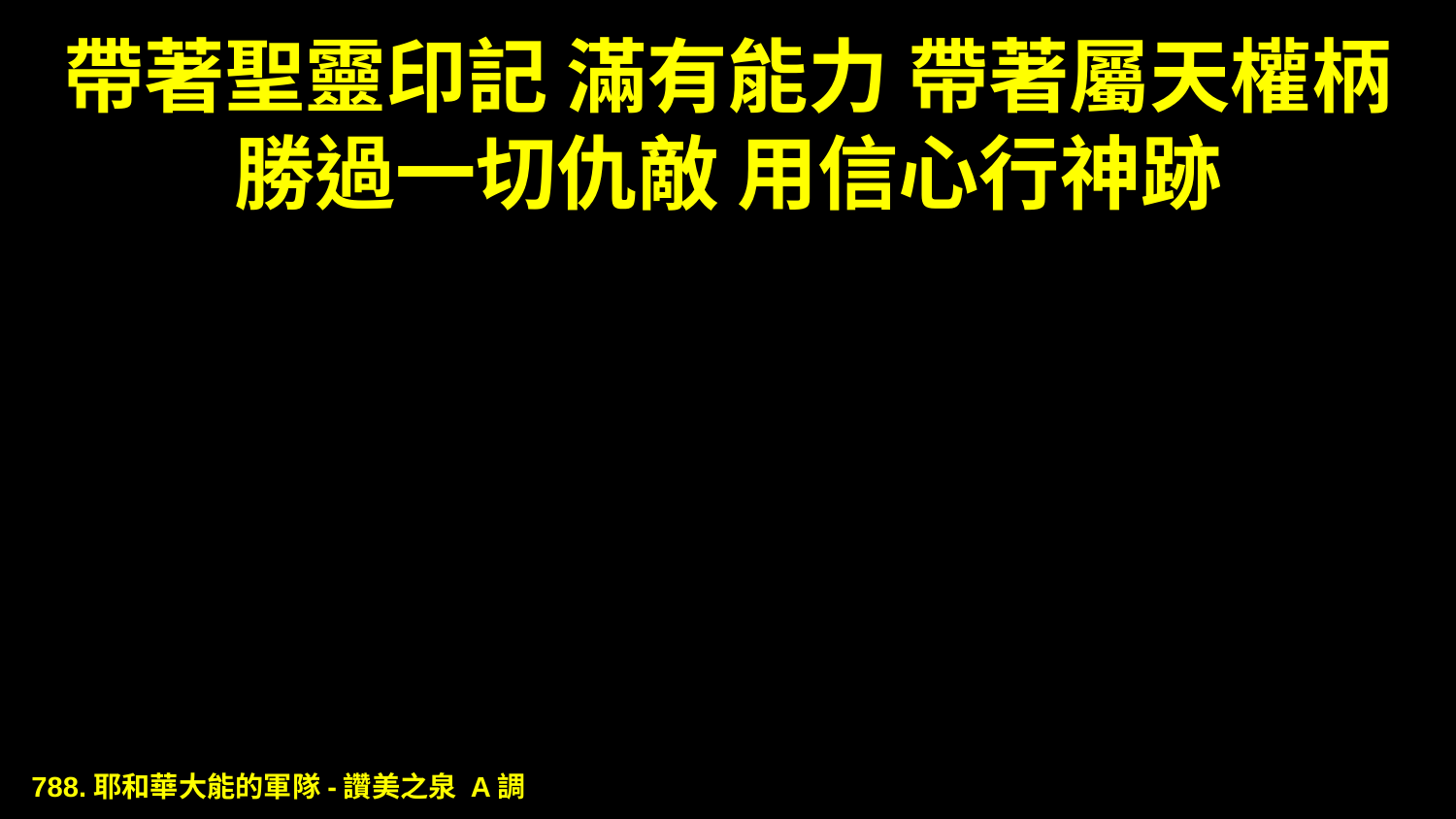

# 帶著聖靈印記 滿有能力 帶著屬天權柄 勝過一切仇敵 用信心行神跡
788.耶和華大能的軍隊-讚美之泉 A調